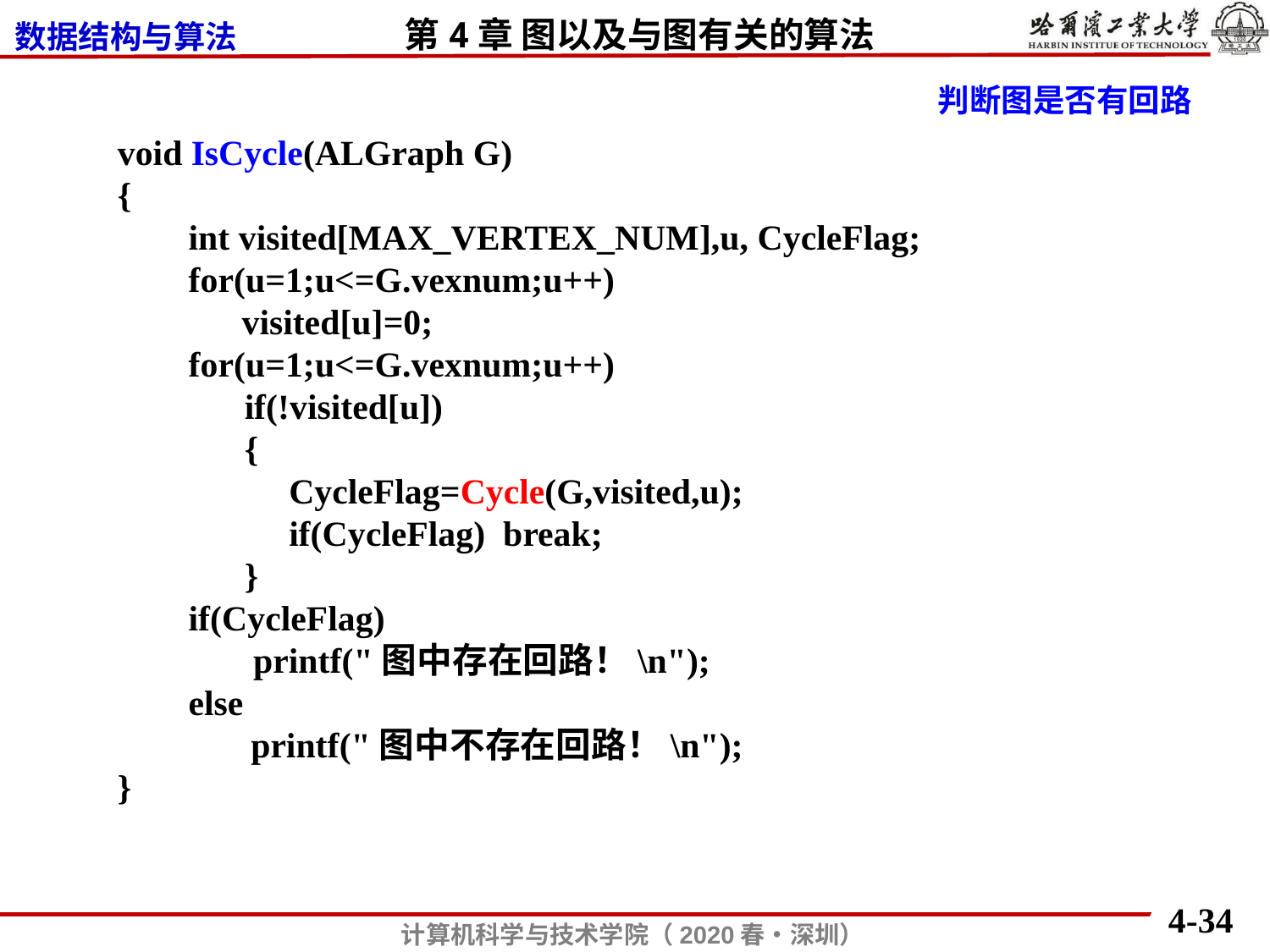

判断图是否有回路
void IsCycle(ALGraph G)
{
        int visited[MAX_VERTEX_NUM],u, CycleFlag;
        for(u=1;u<=G.vexnum;u++)
              visited[u]=0;
        for(u=1;u<=G.vexnum;u++)
	if(!visited[u])
	{
	     CycleFlag=Cycle(G,visited,u);
	     if(CycleFlag)  break;
	}
        if(CycleFlag)
	 printf("图中存在回路！\n");
        else
               printf("图中不存在回路！\n");
}